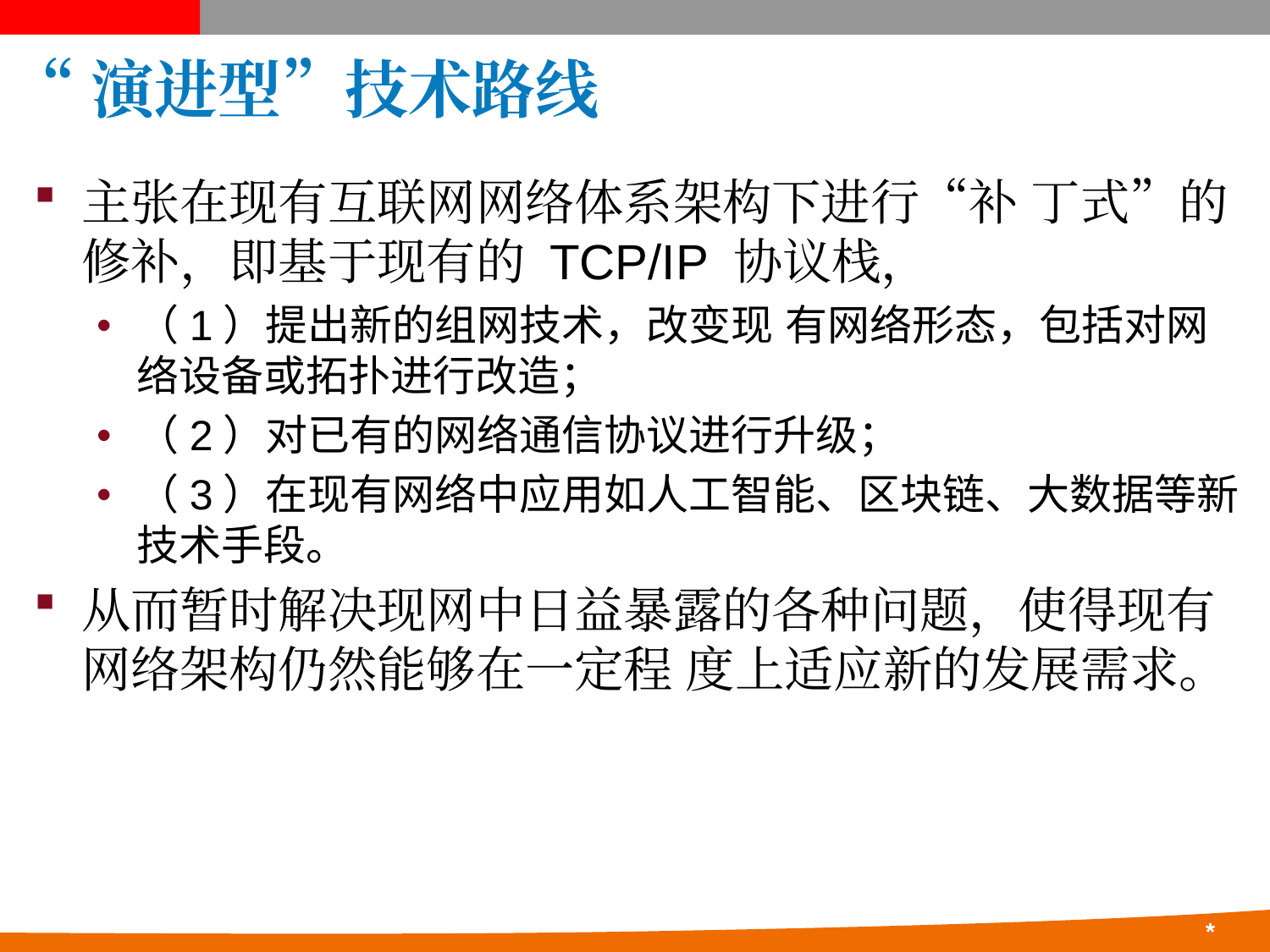

# “演进型”技术路线
主张在现有互联网网络体系架构下进行“补 丁式”的修补，即基于现有的 TCP/IP 协议栈，
（1）提出新的组网技术，改变现 有网络形态，包括对网络设备或拓扑进行改造；
（2）对已有的网络通信协议进行升级；
（3）在现有网络中应用如人工智能、区块链、大数据等新技术手段。
从而暂时解决现网中日益暴露的各种问题，使得现有网络架构仍然能够在一定程 度上适应新的发展需求。